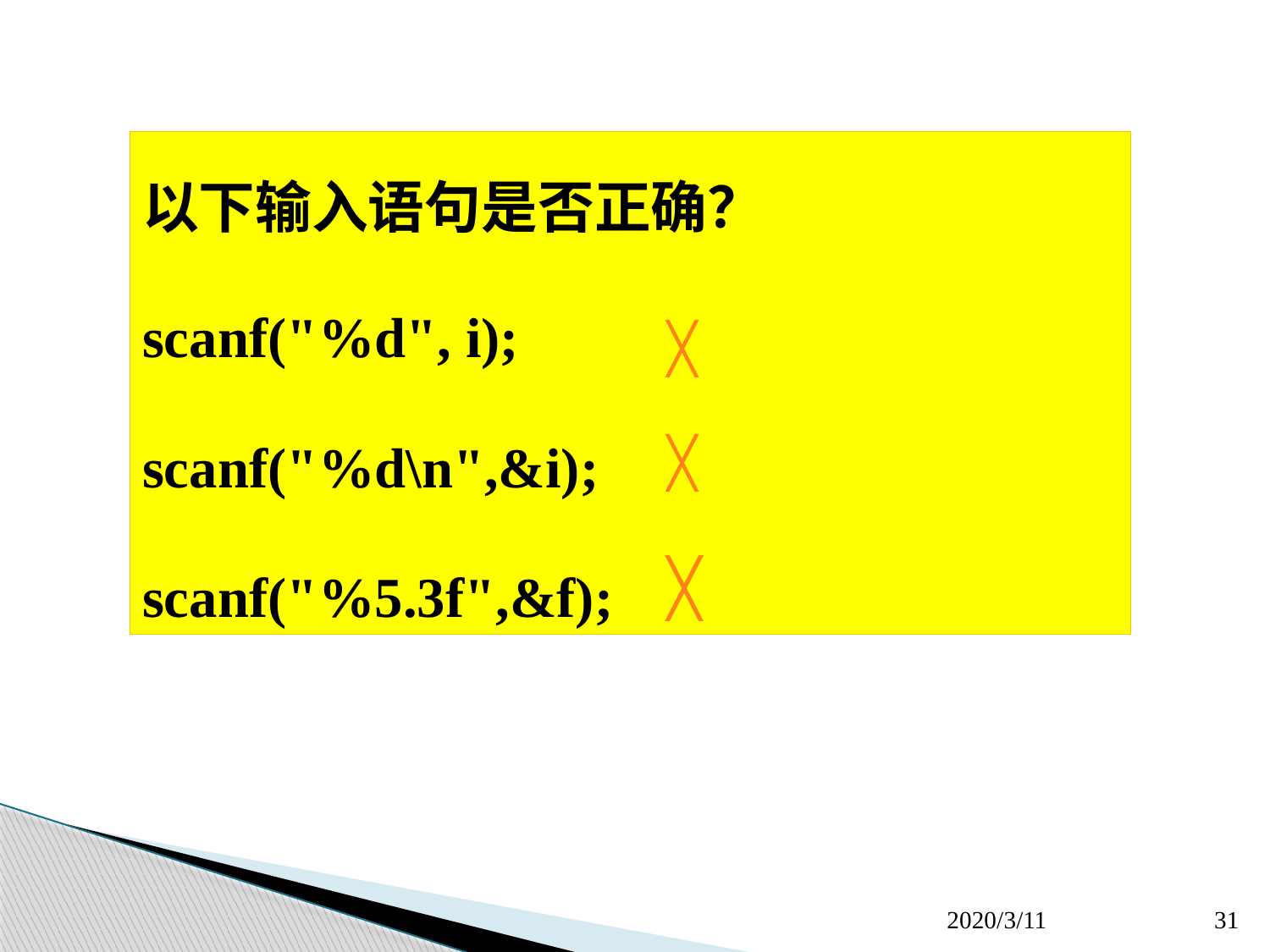

以下输入语句是否正确？
scanf("%d", i);
scanf("%d\n",&i);
scanf("%5.3f",&f);
╳
╳
╳
2020/3/11
31